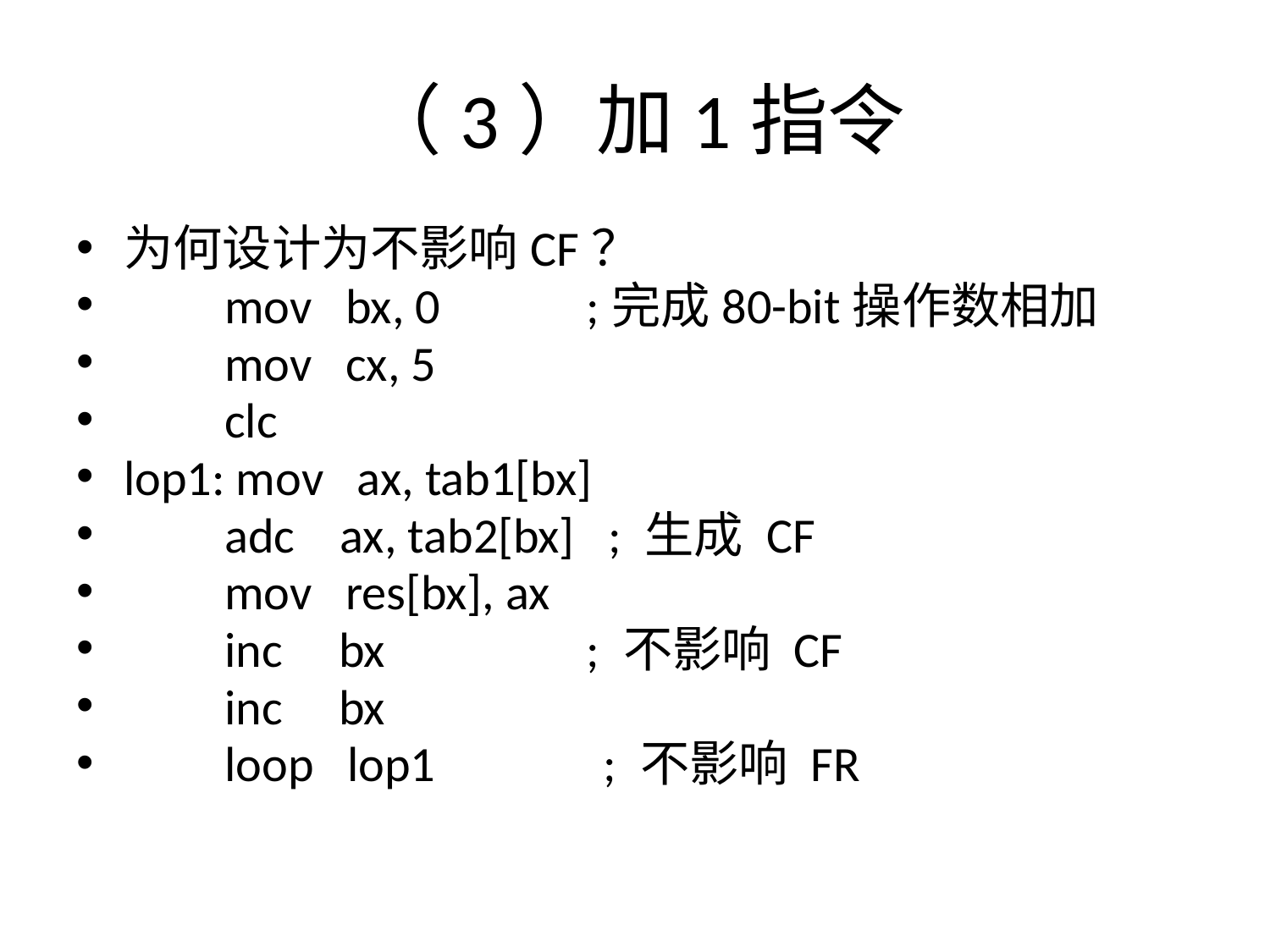

# （3）加1指令
为何设计为不影响CF？
         mov   bx, 0             ;完成80-bit操作数相加
         mov   cx, 5
         clc
lop1: mov   ax, tab1[bx]
         adc    ax, tab2[bx]   ; 生成 CF
         mov   res[bx], ax
         inc     bx                  ; 不影响 CF
         inc     bx
         loop   lop1               ; 不影响 FR